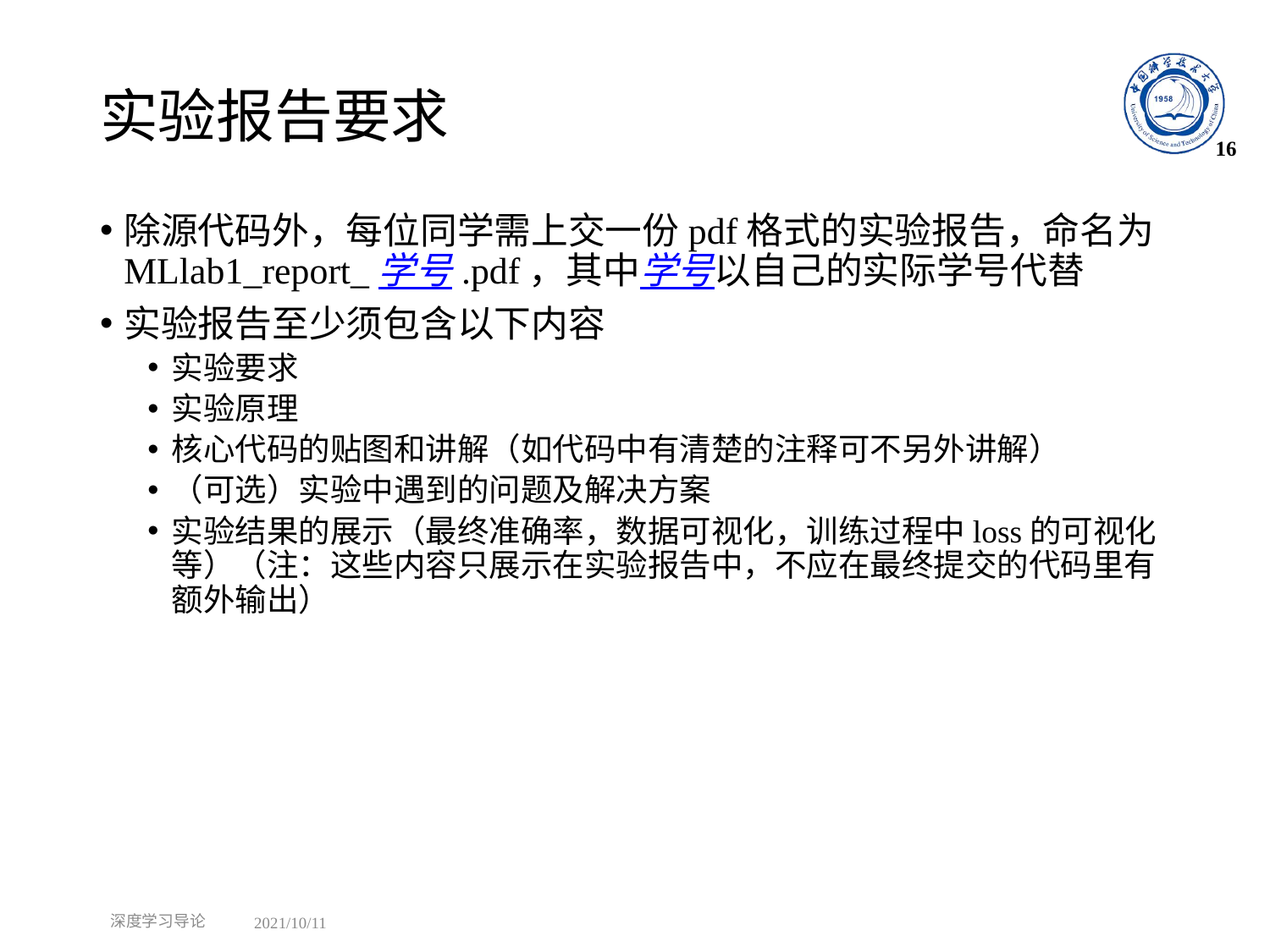

# 实验报告要求
16
除源代码外，每位同学需上交一份pdf格式的实验报告，命名为MLlab1_report_学号.pdf，其中学号以自己的实际学号代替
实验报告至少须包含以下内容
实验要求
实验原理
核心代码的贴图和讲解（如代码中有清楚的注释可不另外讲解）
（可选）实验中遇到的问题及解决方案
实验结果的展示（最终准确率，数据可视化，训练过程中loss的可视化等）（注：这些内容只展示在实验报告中，不应在最终提交的代码里有额外输出）
深度学习导论
2021/10/11